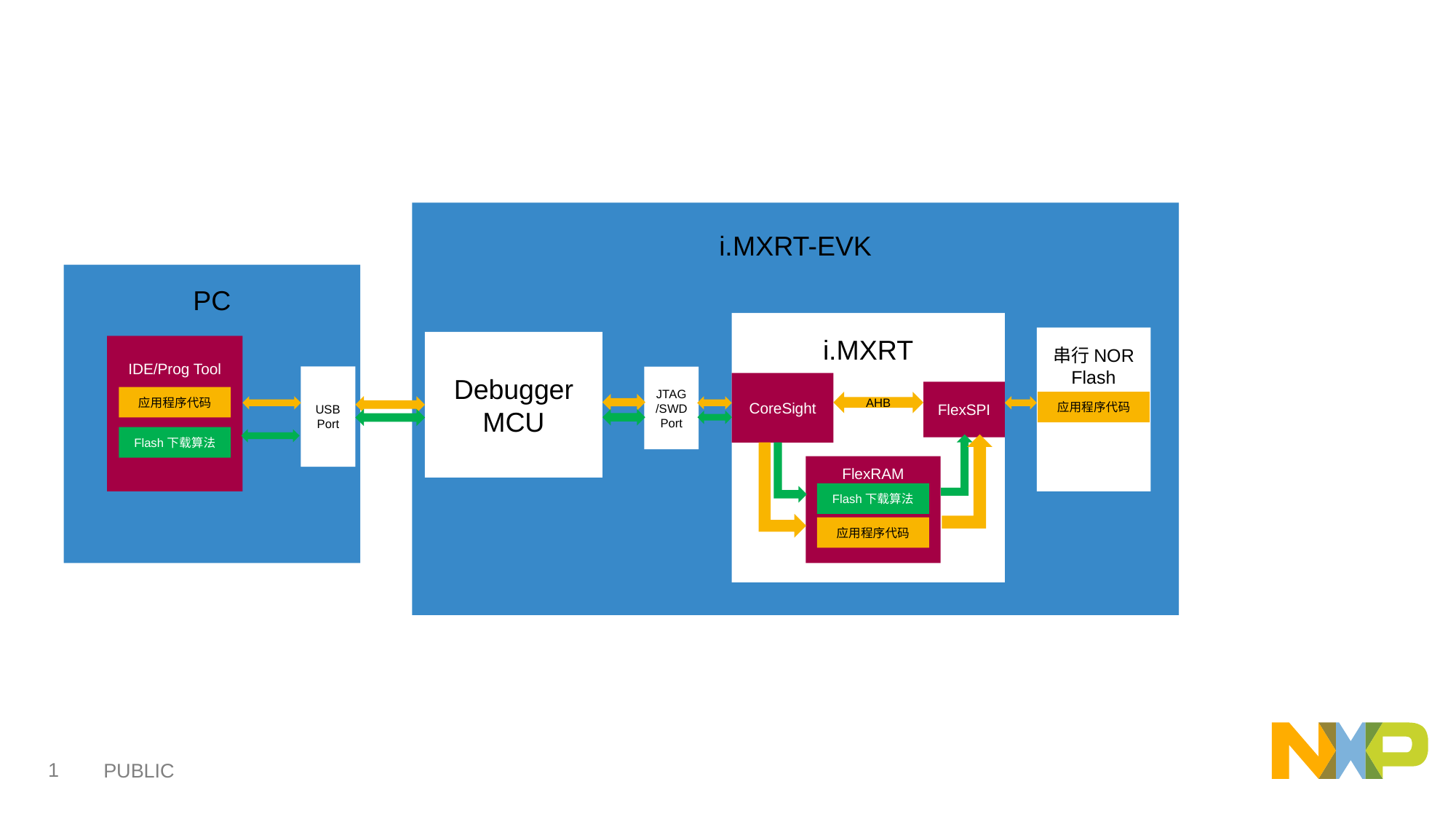

#
i.MXRT-EVK

PC

i.MXRT

串行NOR Flash

Debugger MCU
IDE/Prog Tool

USBPort
JTAG/SWD Port
CoreSight
FlexSPI
应用程序代码
AHB
应用程序代码

Flash下载算法

FlexRAM

Flash下载算法
应用程序代码